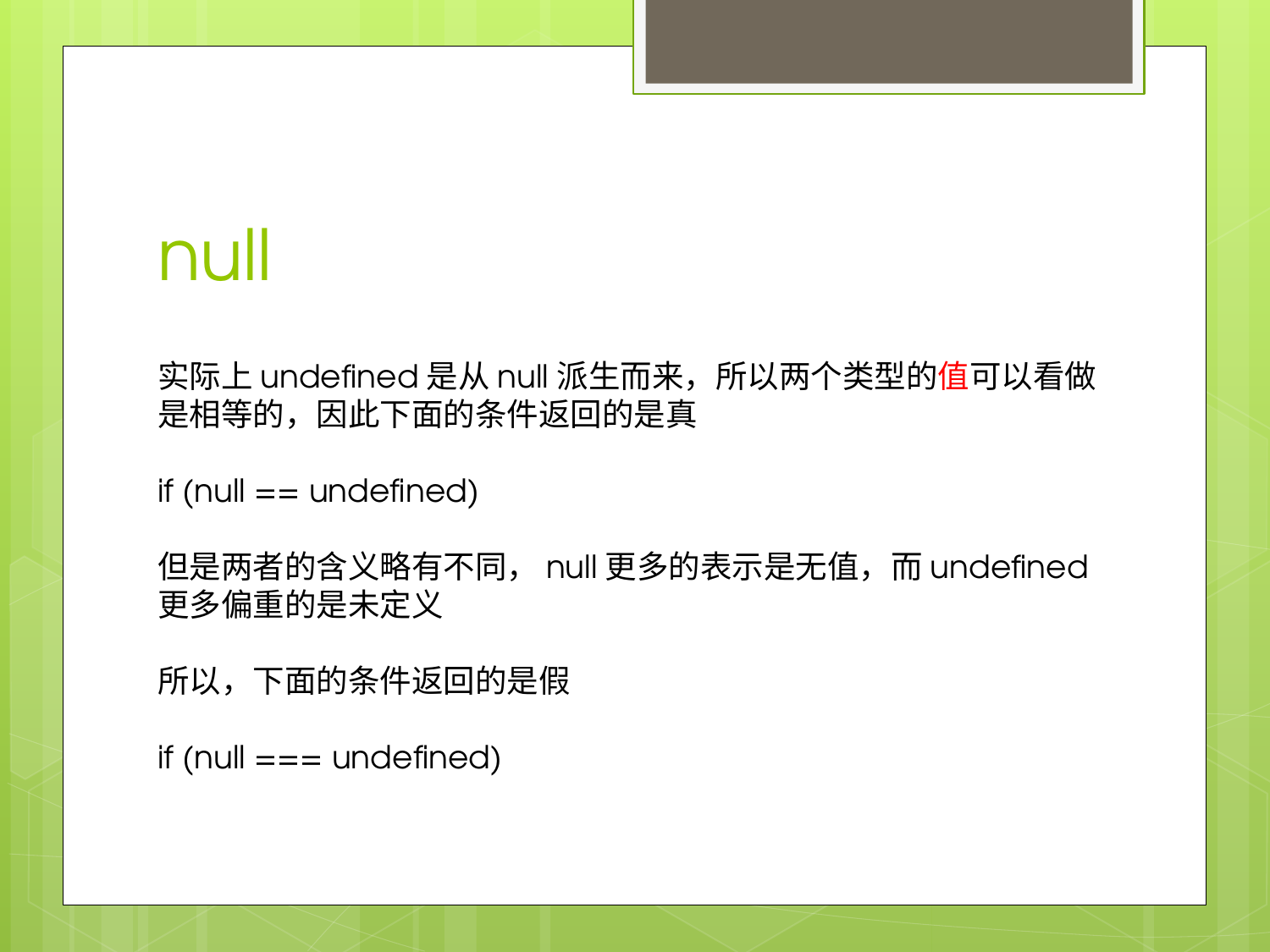

# null
实际上undefined是从null派生而来，所以两个类型的值可以看做是相等的，因此下面的条件返回的是真

if (null == undefined)

但是两者的含义略有不同，null更多的表示是无值，而undefined更多偏重的是未定义

所以，下面的条件返回的是假

if (null === undefined)